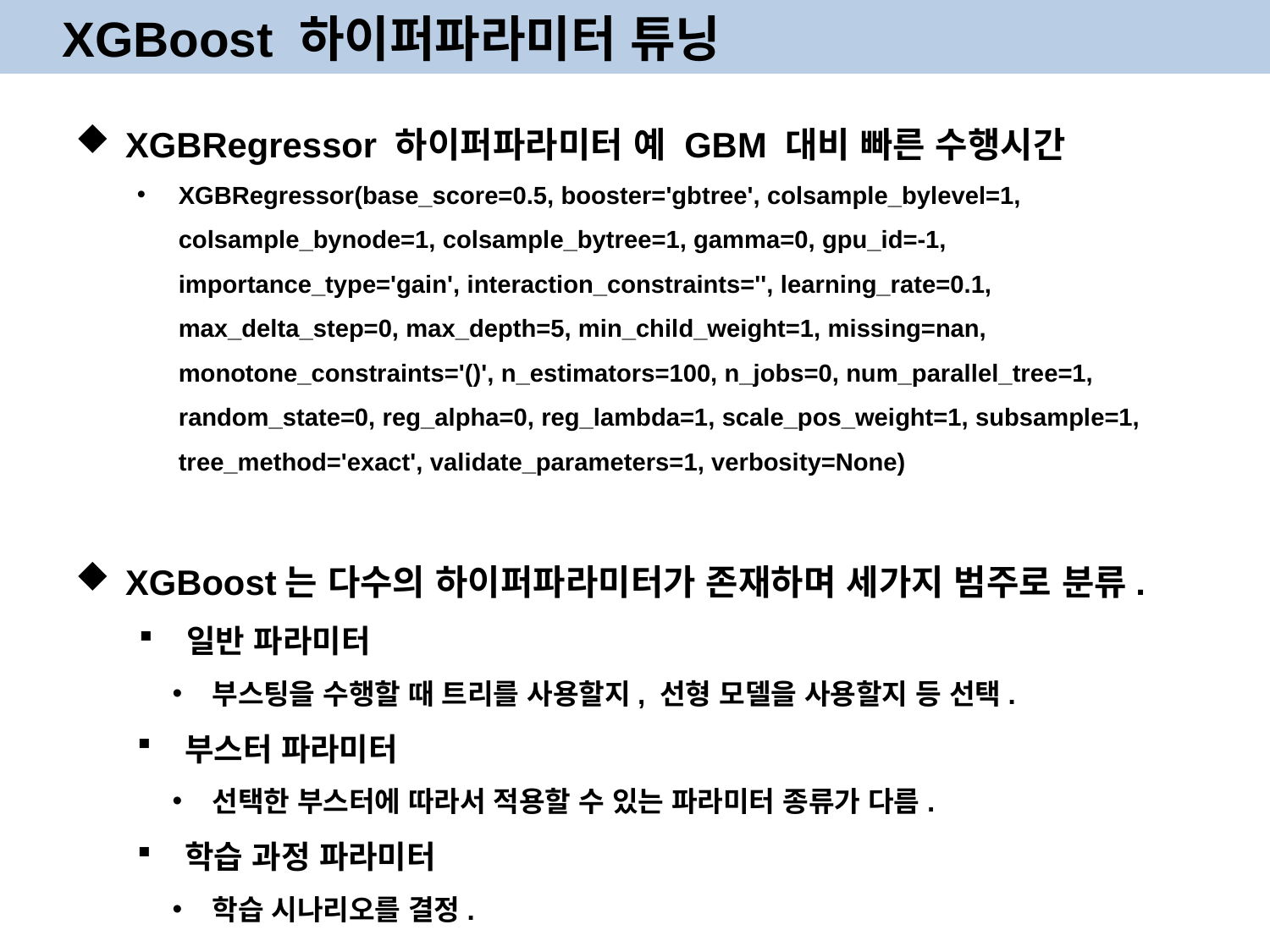

XGBoost 하이퍼파라미터 튜닝
XGBRegressor 하이퍼파라미터 예 GBM 대비 빠른 수행시간
XGBRegressor(base_score=0.5, booster='gbtree', colsample_bylevel=1, colsample_bynode=1, colsample_bytree=1, gamma=0, gpu_id=-1, importance_type='gain', interaction_constraints='', learning_rate=0.1, max_delta_step=0, max_depth=5, min_child_weight=1, missing=nan, monotone_constraints='()', n_estimators=100, n_jobs=0, num_parallel_tree=1, random_state=0, reg_alpha=0, reg_lambda=1, scale_pos_weight=1, subsample=1, tree_method='exact', validate_parameters=1, verbosity=None)

XGBoost는 다수의 하이퍼파라미터가 존재하며 세가지 범주로 분류.
일반 파라미터
부스팅을 수행할 때 트리를 사용할지, 선형 모델을 사용할지 등 선택.
부스터 파라미터
선택한 부스터에 따라서 적용할 수 있는 파라미터 종류가 다름.
학습 과정 파라미터
학습 시나리오를 결정.